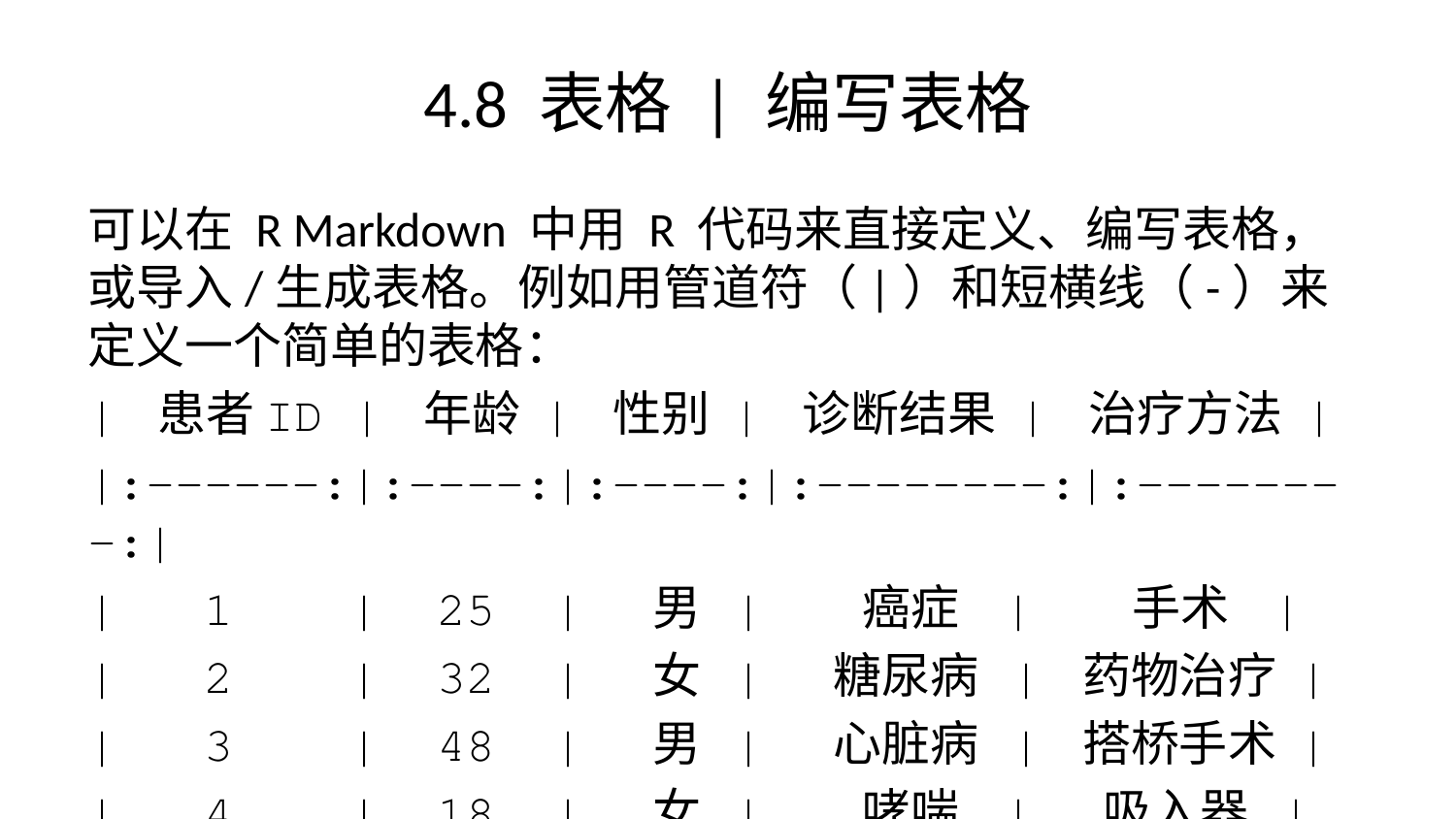

# 4.8 表格 | 编写表格
可以在 R Markdown 中用 R 代码来直接定义、编写表格，或导入/生成表格。例如用管道符（|）和短横线（-）来定义一个简单的表格：
| 患者ID | 年龄 | 性别 | 诊断结果 | 治疗方法 |
|:------:|:----:|:----:|:--------:|:--------:|
|   1    |  25  |  男  |   癌症   |   手术   |
|   2    |  32  |  女  |  糖尿病  | 药物治疗 |
|   3    |  48  |  男  |  心脏病  | 搭桥手术 |
|   4    |  18  |  女  |   哮喘   |  吸入器  |
|   5    |  55  |  男  |   中风   | 物理治疗 |